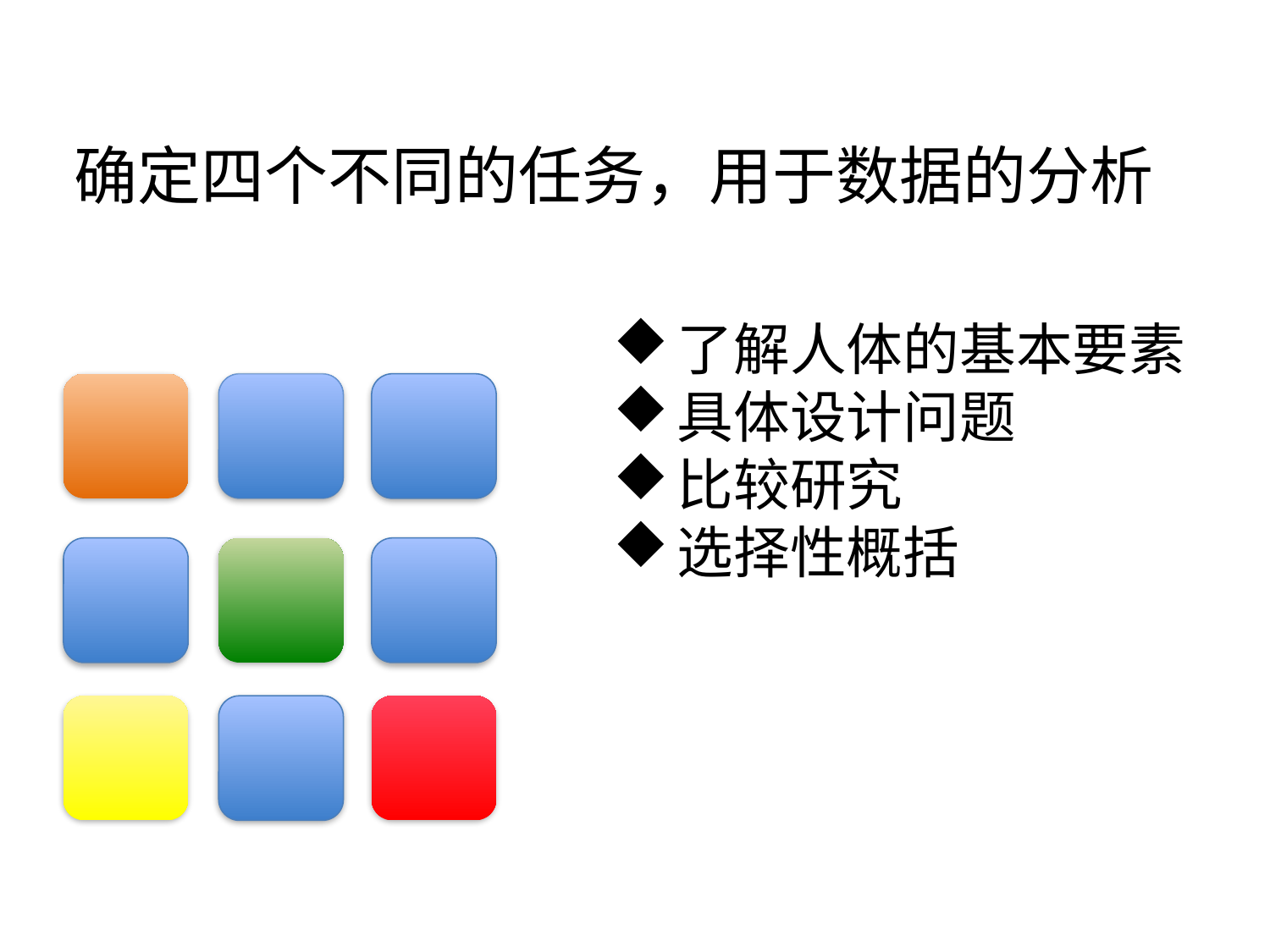

确定四个不同的任务，用于数据的分析
了解人体的基本要素
具体设计问题
比较研究
选择性概括